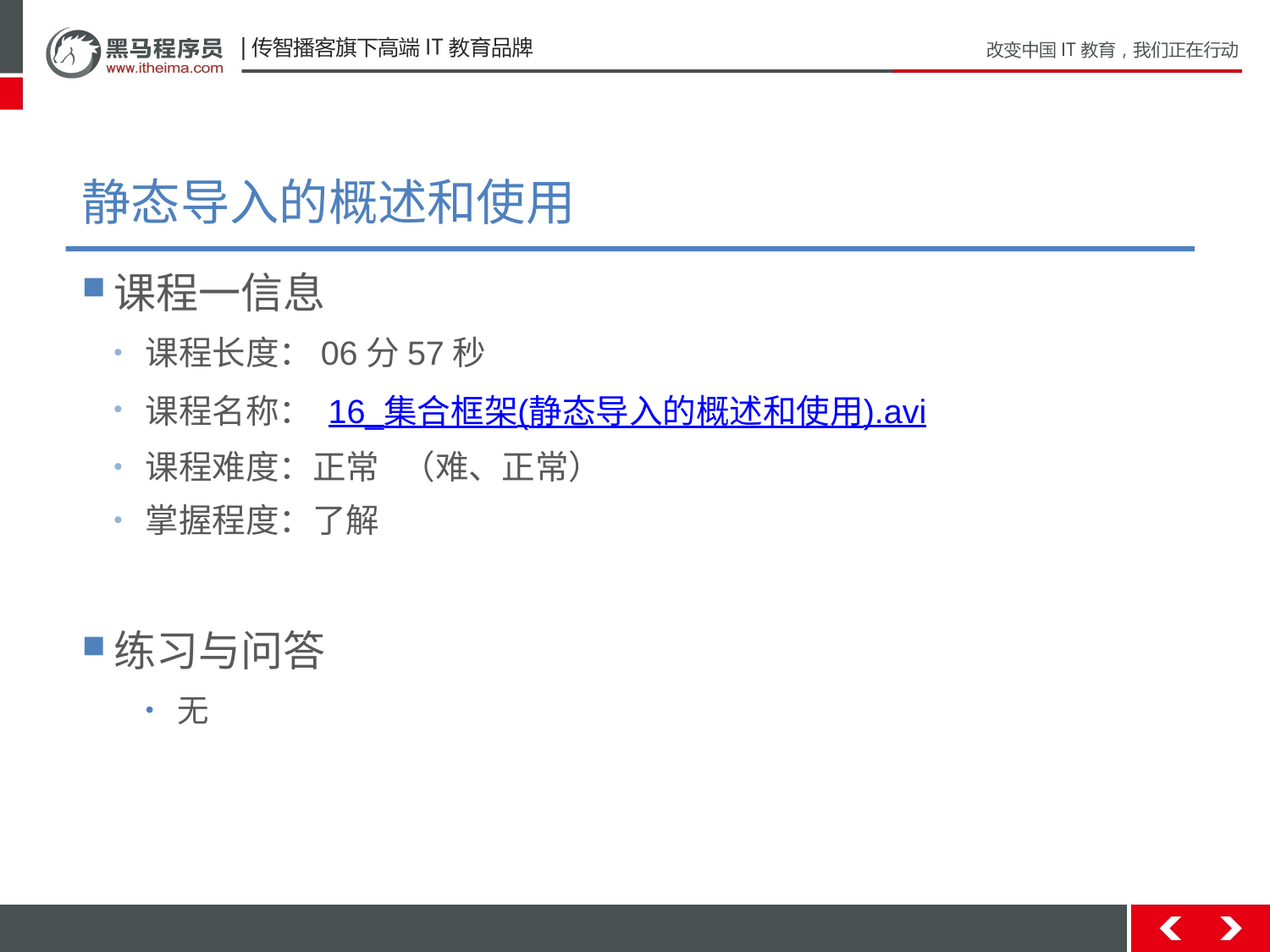

# 静态导入的概述和使用
课程一信息
课程长度：06分57秒
课程名称： 16_集合框架(静态导入的概述和使用).avi
课程难度：正常   （难、正常）
掌握程度：了解

练习与问答
无